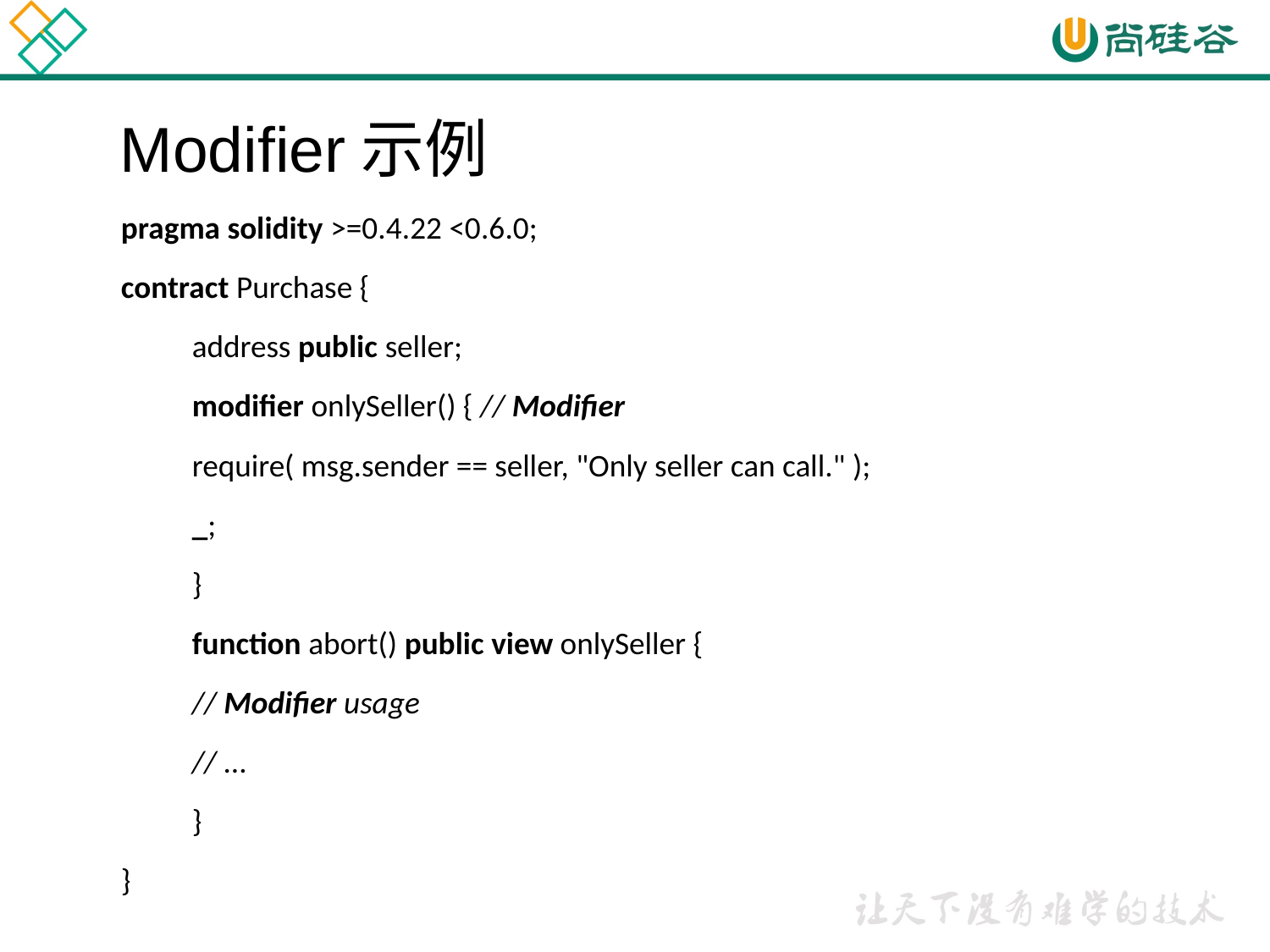

# Modifier示例
pragma solidity >=0.4.22 <0.6.0;
contract Purchase {
	address public seller;
	modifier onlySeller() { // Modifier
		require( msg.sender == seller, "Only seller can call." );
		_;
	}
	function abort() public view onlySeller {
	// Modifier usage
	// ...
	}
}